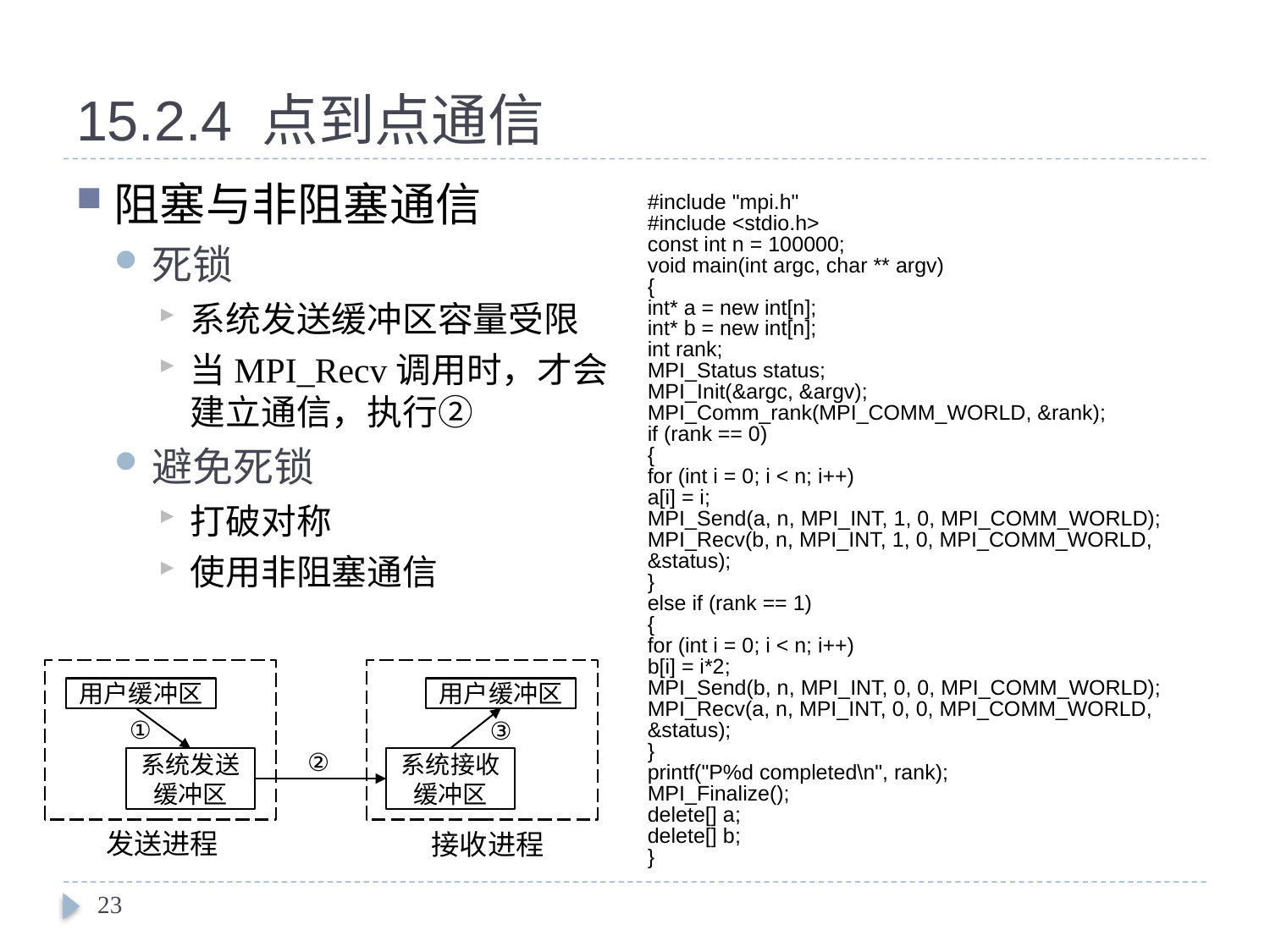

# 15.2.4 点到点通信
阻塞与非阻塞通信
死锁
系统发送缓冲区容量受限
当MPI_Recv调用时，才会建立通信，执行②
避免死锁
打破对称
使用非阻塞通信

#include "mpi.h"
#include <stdio.h>
const int n = 100000;
void main(int argc, char ** argv)
{
int* a = new int[n];
int* b = new int[n];
int rank;
MPI_Status status;
MPI_Init(&argc, &argv);
MPI_Comm_rank(MPI_COMM_WORLD, &rank);
if (rank == 0)
{
for (int i = 0; i < n; i++)
a[i] = i;
MPI_Send(a, n, MPI_INT, 1, 0, MPI_COMM_WORLD);
MPI_Recv(b, n, MPI_INT, 1, 0, MPI_COMM_WORLD, &status);
}
else if (rank == 1)
{
for (int i = 0; i < n; i++)
b[i] = i*2;
MPI_Send(b, n, MPI_INT, 0, 0, MPI_COMM_WORLD);
MPI_Recv(a, n, MPI_INT, 0, 0, MPI_COMM_WORLD, &status);
}
printf("P%d completed\n", rank);
MPI_Finalize();
delete[] a;
delete[] b;
}

用户缓冲区
用户缓冲区
①
③
②
系统发送缓冲区
系统接收缓冲区
发送进程
接收进程
23